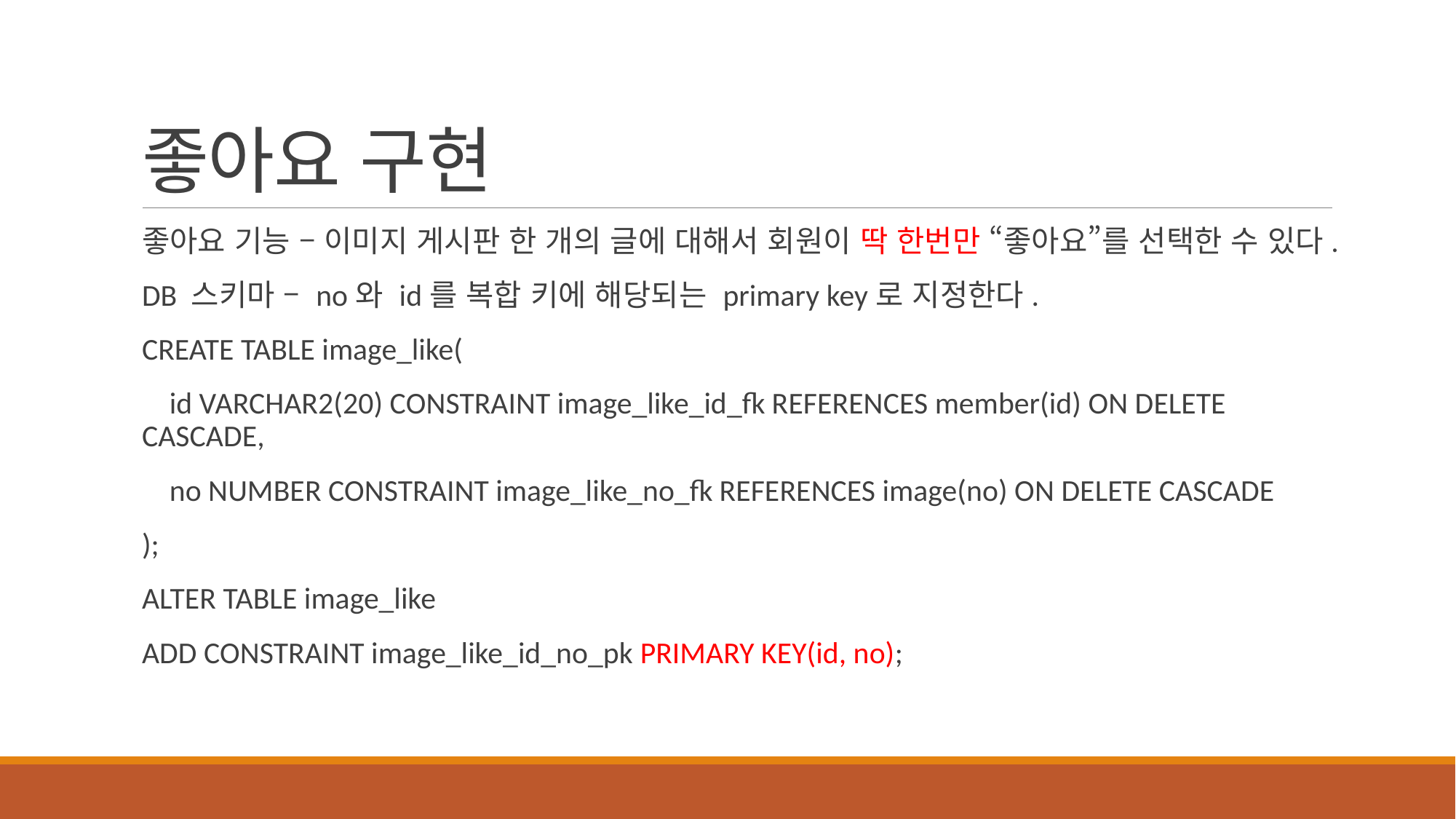

# 좋아요 구현
좋아요 기능 – 이미지 게시판 한 개의 글에 대해서 회원이 딱 한번만 “좋아요”를 선택한 수 있다.
DB 스키마 – no와 id를 복합 키에 해당되는 primary key로 지정한다.
CREATE TABLE image_like(
    id VARCHAR2(20) CONSTRAINT image_like_id_fk REFERENCES member(id) ON DELETE CASCADE,
    no NUMBER CONSTRAINT image_like_no_fk REFERENCES image(no) ON DELETE CASCADE
);
ALTER TABLE image_like
ADD CONSTRAINT image_like_id_no_pk PRIMARY KEY(id, no);